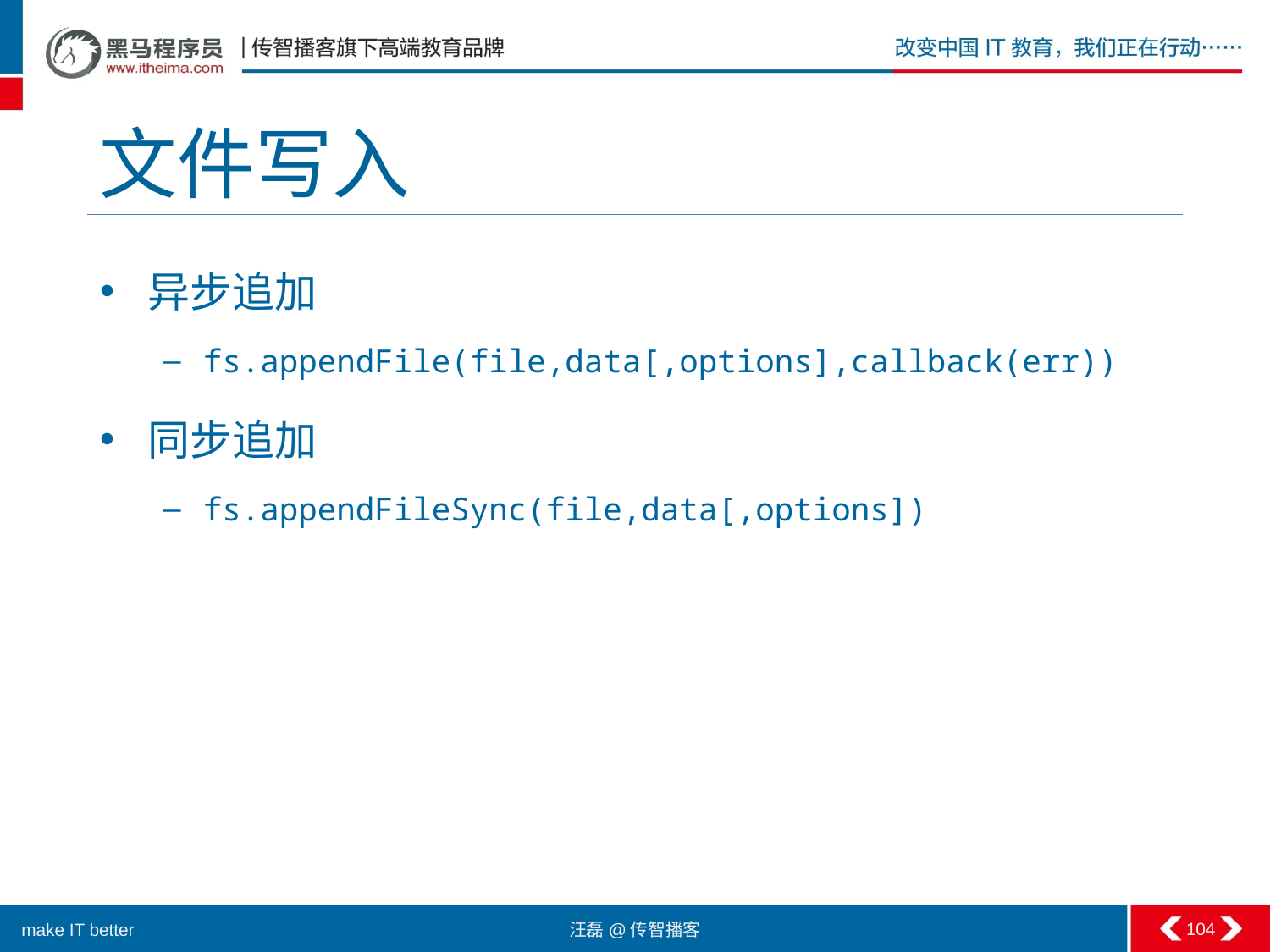

# 文件写入
异步追加
fs.appendFile(file,data[,options],callback(err))
同步追加
fs.appendFileSync(file,data[,options])

104
汪磊@传智播客
make IT better